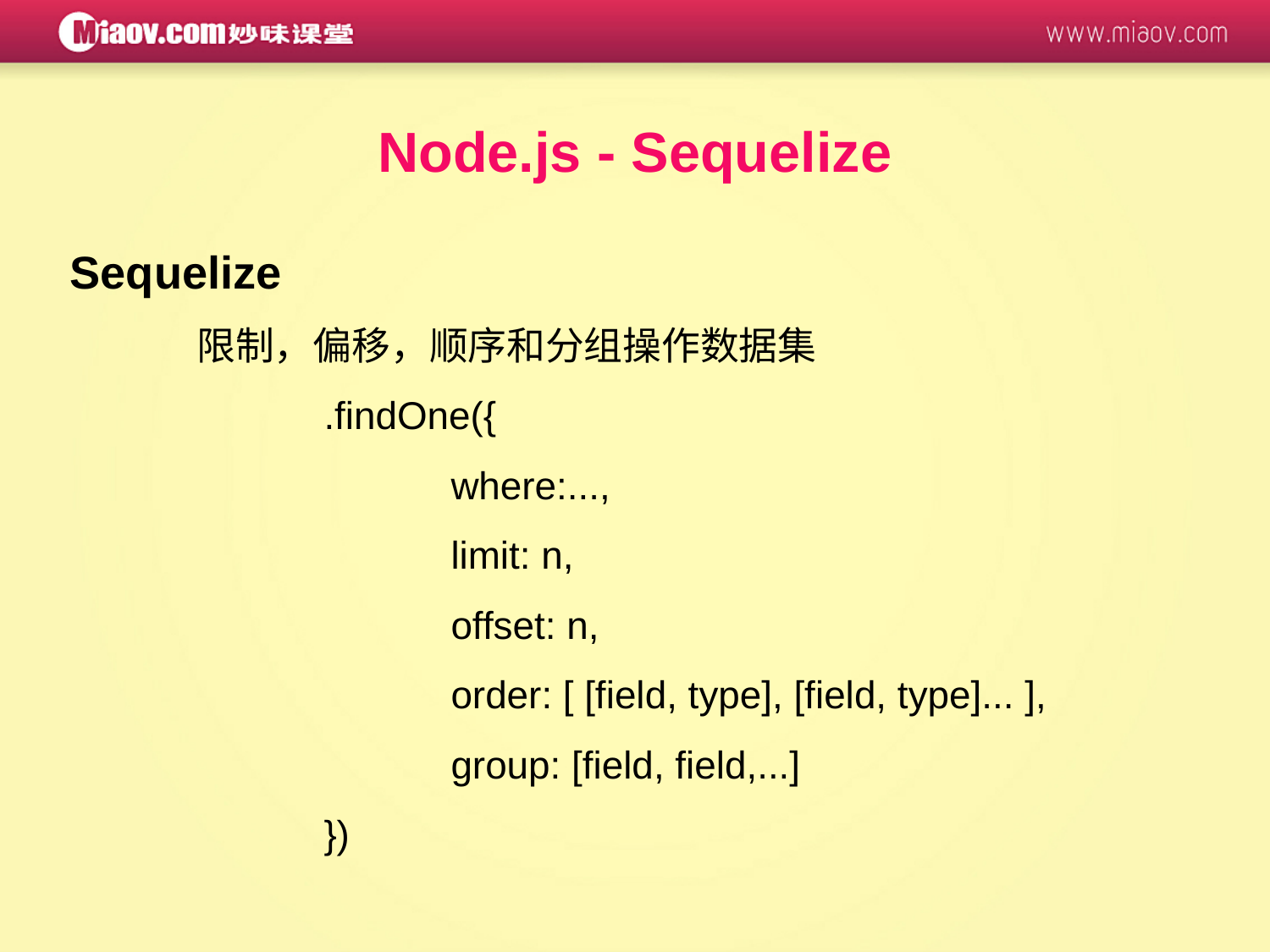

Node.js - Sequelize
Sequelize
	限制，偏移，顺序和分组操作数据集
		.findOne({
			where:...,
			limit: n,
			offset: n,
			order: [ [field, type], [field, type]... ],
			group: [field, field,...]
		})